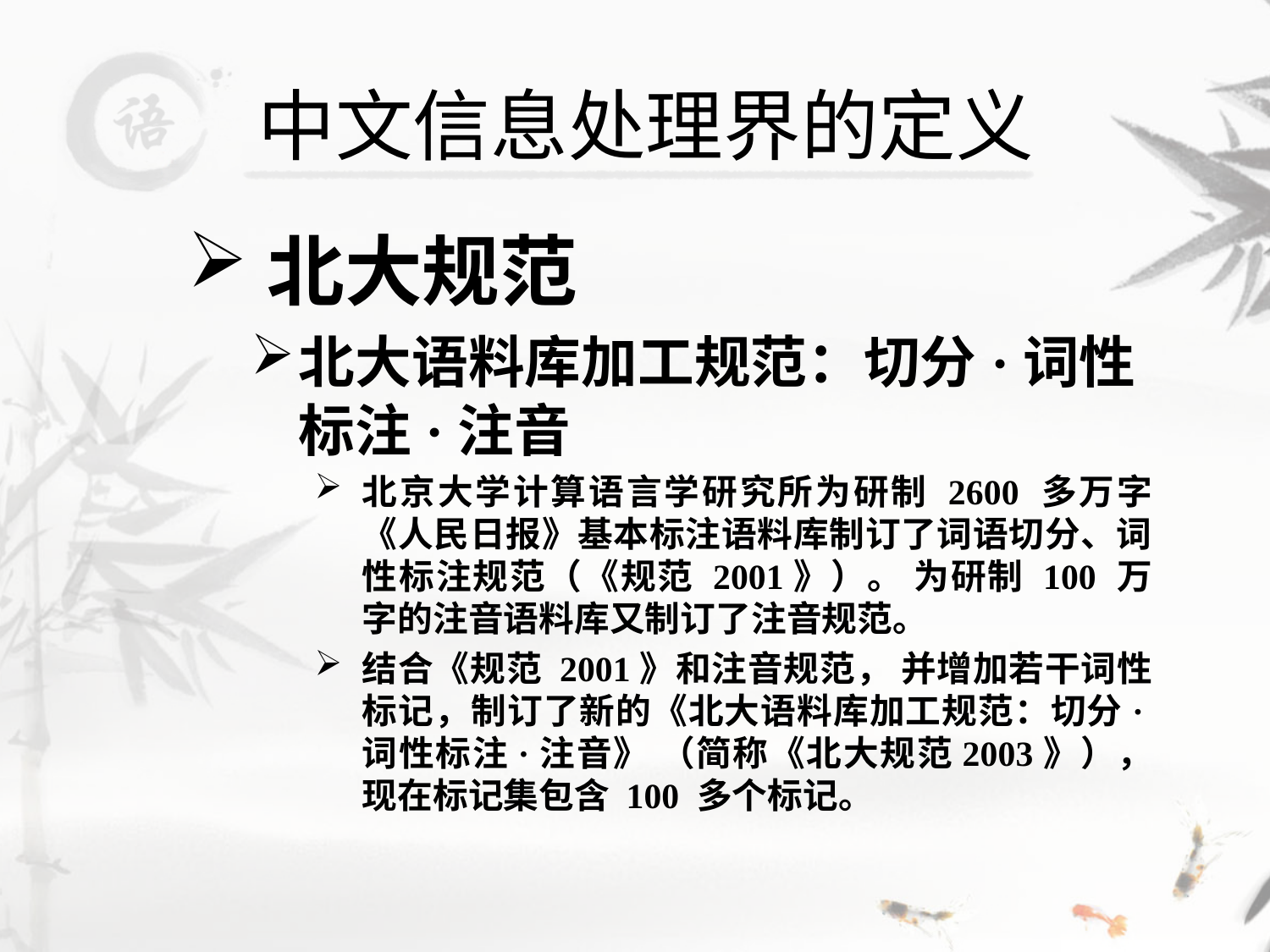

# 中文信息处理界的定义
北大规范
北大语料库加工规范：切分·词性标注·注音
北京大学计算语言学研究所为研制 2600 多万字《人民日报》基本标注语料库制订了词语切分、词性标注规范（《规范 2001》）。 为研制 100 万字的注音语料库又制订了注音规范。
结合《规范 2001》和注音规范， 并增加若干词性标记，制订了新的《北大语料库加工规范：切分·词性标注·注音》 （简称《北大规范2003》），现在标记集包含 100 多个标记。